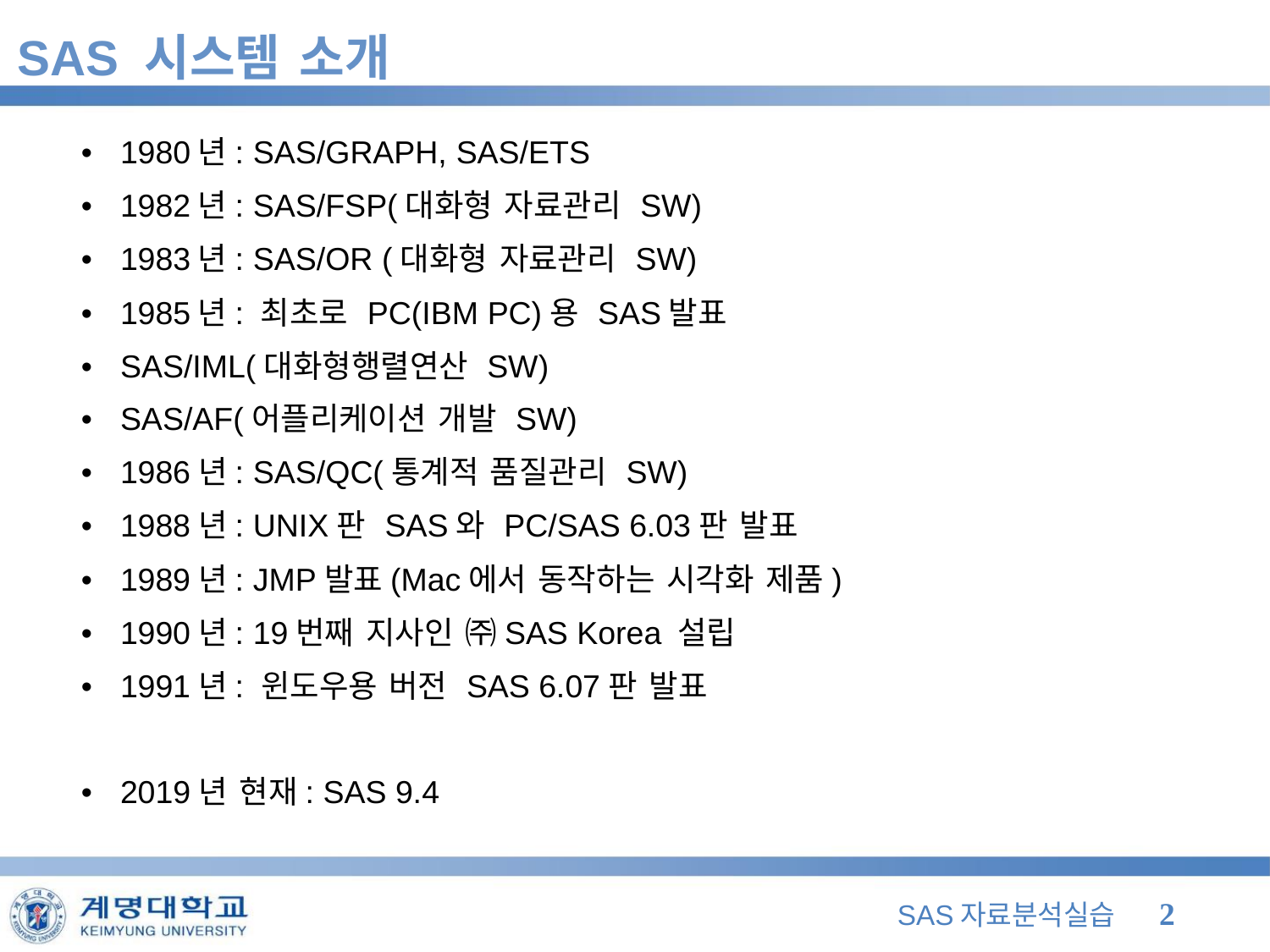

SAS 시스템 소개
• 1980년: SAS/GRAPH, SAS/ETS
• 1982년: SAS/FSP(대화형 자료관리 SW)
• 1983년: SAS/OR (대화형 자료관리 SW)
• 1985년: 최초로 PC(IBM PC)용 SAS발표
• SAS/IML(대화형행렬연산 SW)
• SAS/AF(어플리케이션 개발 SW)
• 1986년: SAS/QC(통계적 품질관리 SW)
• 1988년: UNIX판 SAS와 PC/SAS 6.03판 발표
• 1989년: JMP발표(Mac에서 동작하는 시각화 제품)
• 1990년: 19번째 지사인 ㈜SAS Korea 설립
• 1991년: 윈도우용 버전 SAS 6.07판 발표
• 2019년 현재: SAS 9.4
SAS자료분석실습 2